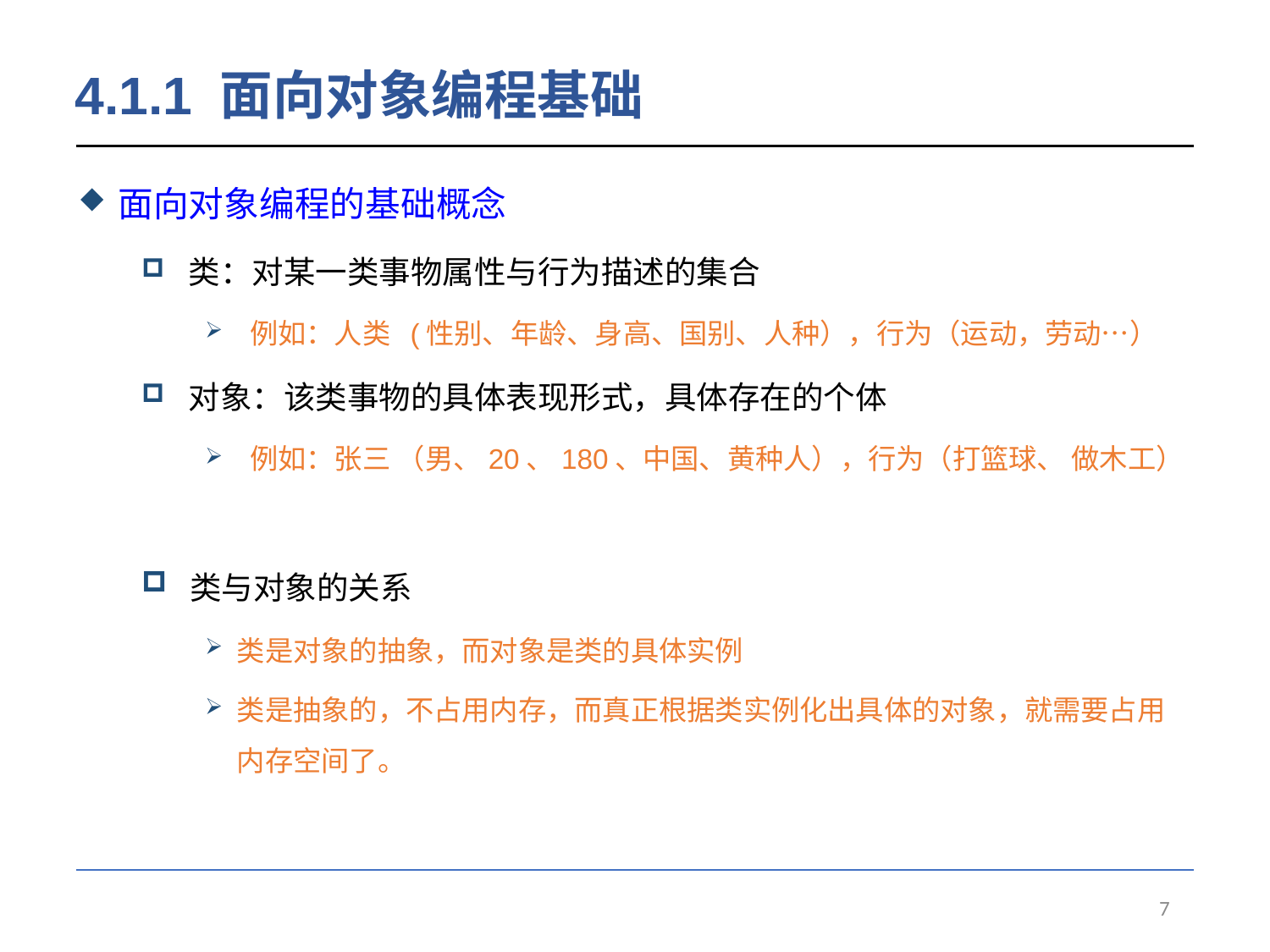

# 4.1.1 面向对象编程基础
面向对象编程的基础概念
 类：对某一类事物属性与行为描述的集合
 例如：人类  (性别、年龄、身高、国别、人种），行为（运动，劳动…）
 对象：该类事物的具体表现形式，具体存在的个体
 例如：张三 （男、20、180、中国、黄种人），行为（打篮球、 做木工）

 类与对象的关系
类是对象的抽象，而对象是类的具体实例
类是抽象的，不占用内存，而真正根据类实例化出具体的对象，就需要占用内存空间了。

7